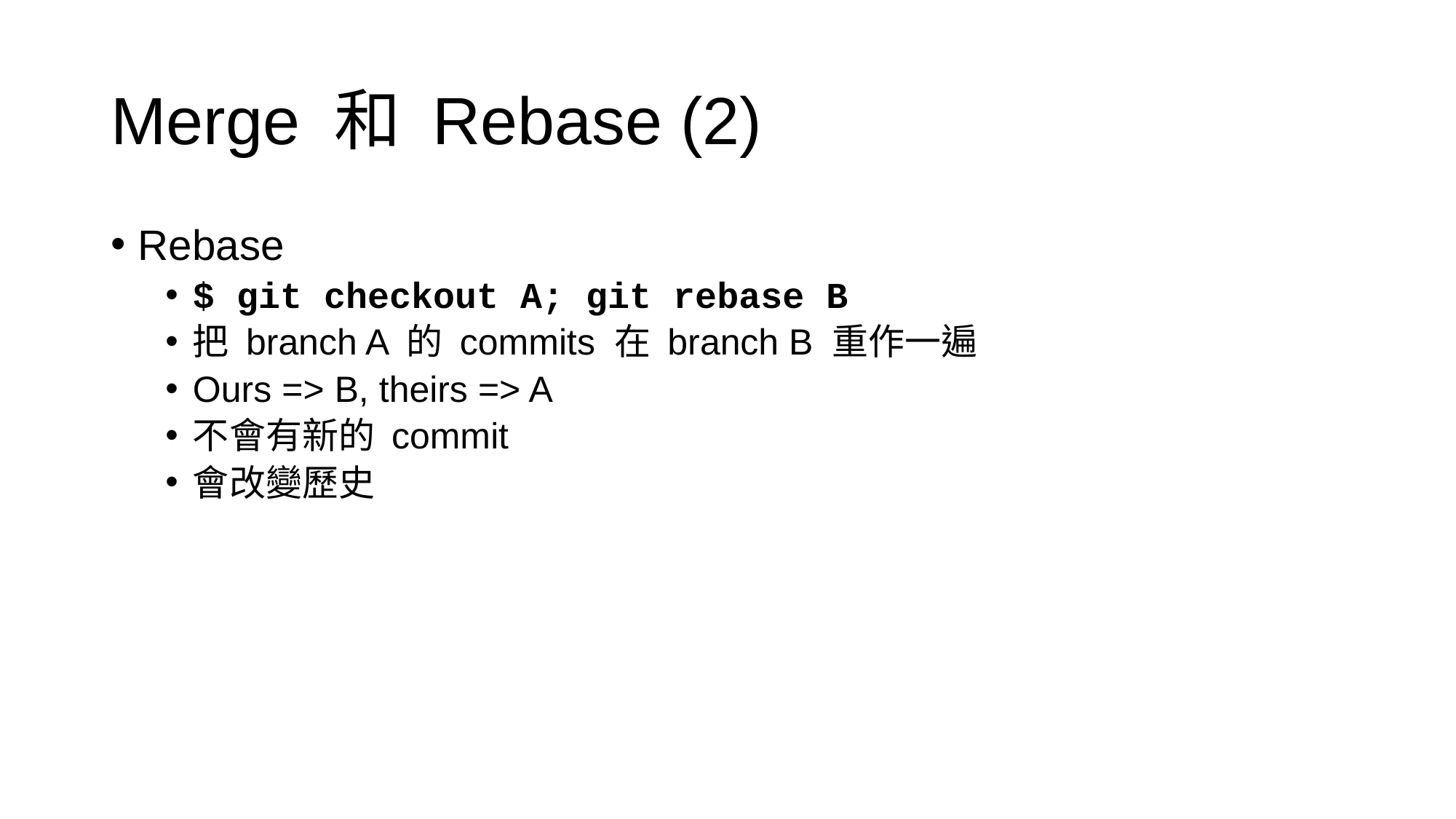

# Merge 和 Rebase (2)
Rebase
$ git checkout A; git rebase B
把 branch A 的 commits 在 branch B 重作一遍
Ours => B, theirs => A
不會有新的 commit
會改變歷史